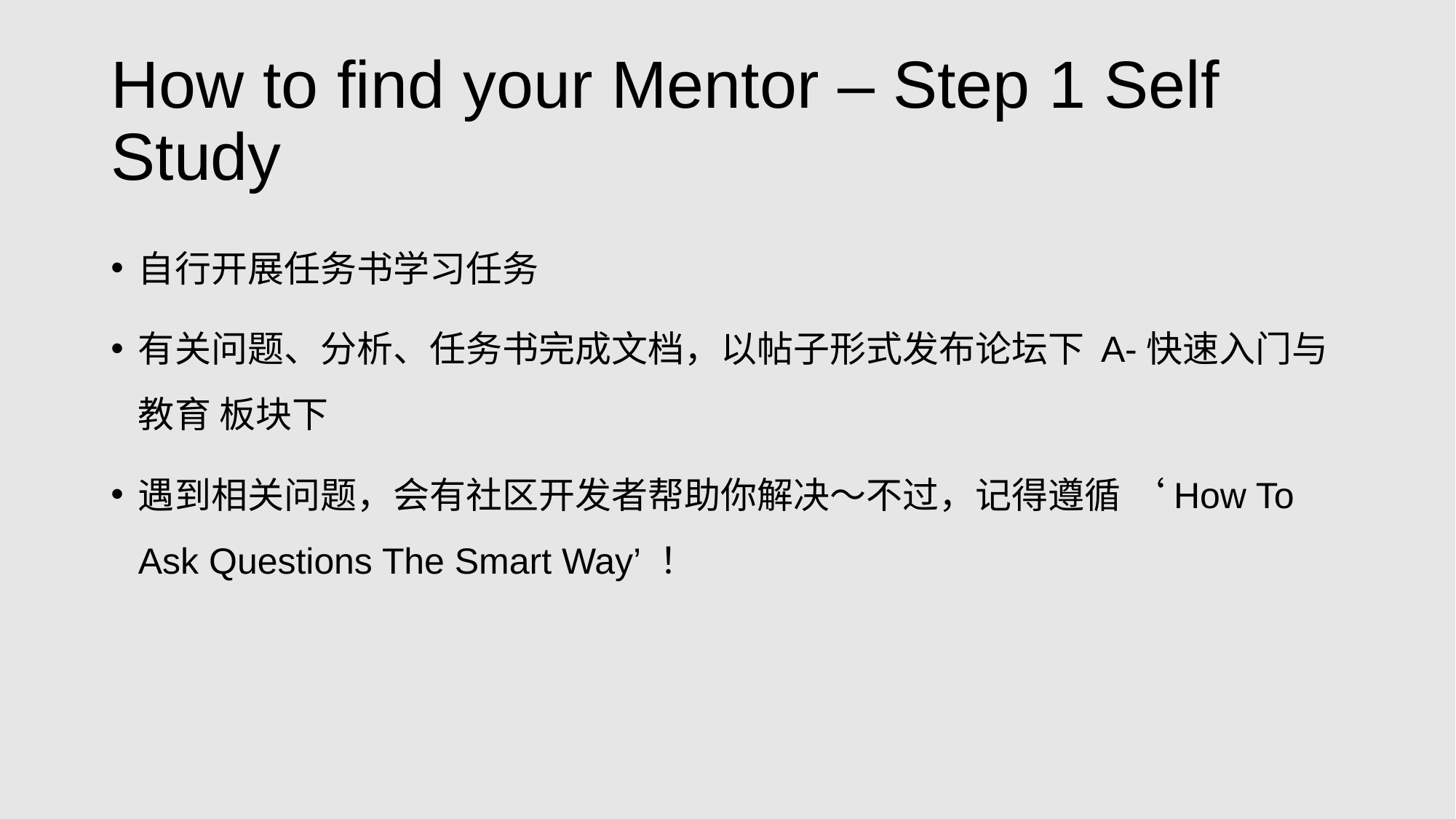

# How to find your Mentor – Step 1 Self Study
自行开展任务书学习任务
有关问题、分析、任务书完成文档，以帖子形式发布论坛下 A-快速入门与教育 板块下
遇到相关问题，会有社区开发者帮助你解决～不过，记得遵循 ‘How To Ask Questions The Smart Way’ ！